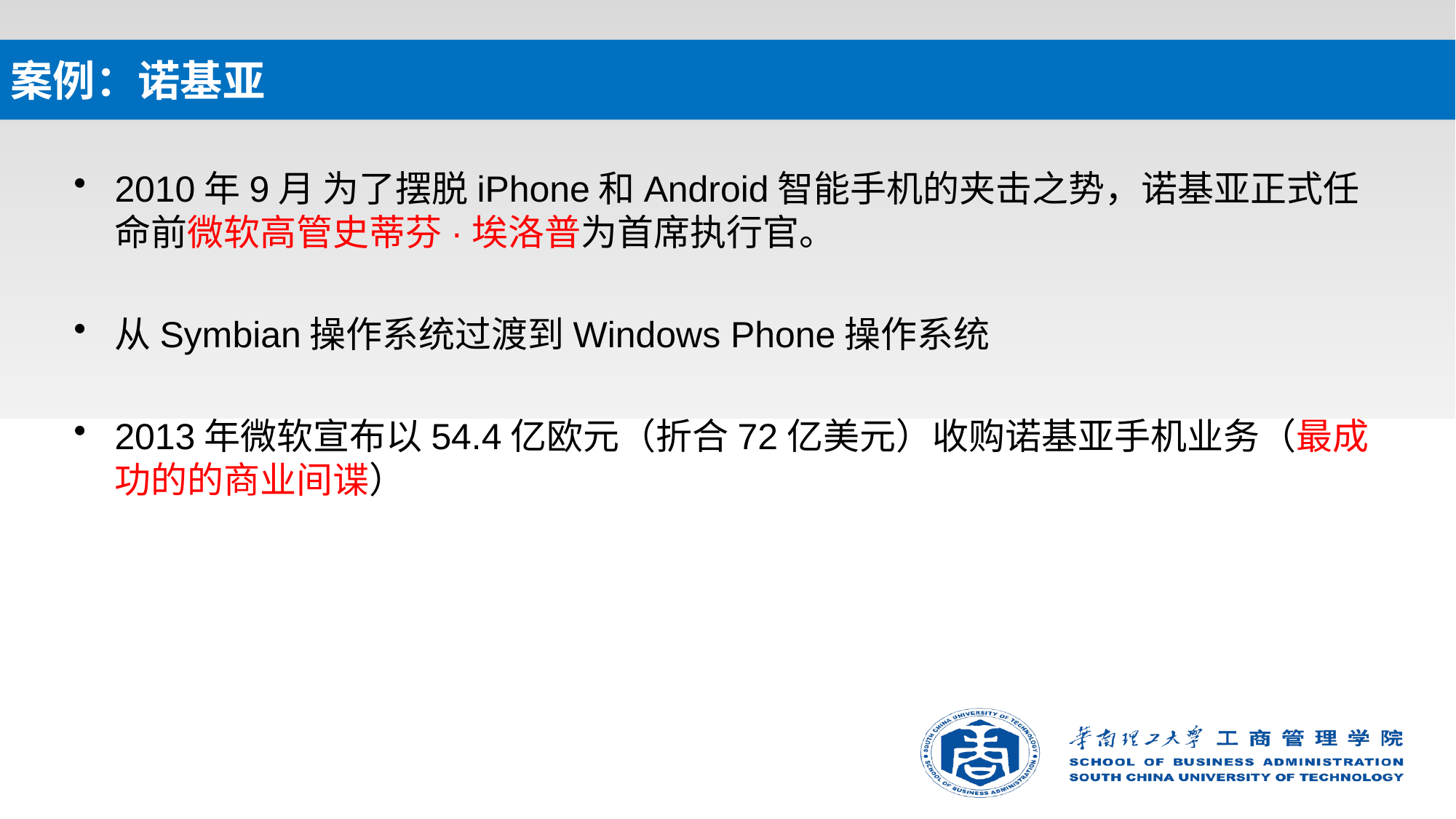

# 案例：诺基亚
2010年9月 为了摆脱iPhone和Android智能手机的夹击之势，诺基亚正式任命前微软高管史蒂芬·埃洛普为首席执行官。

从Symbian操作系统过渡到Windows Phone操作系统

2013年微软宣布以54.4亿欧元（折合72亿美元）收购诺基亚手机业务（最成功的的商业间谍）